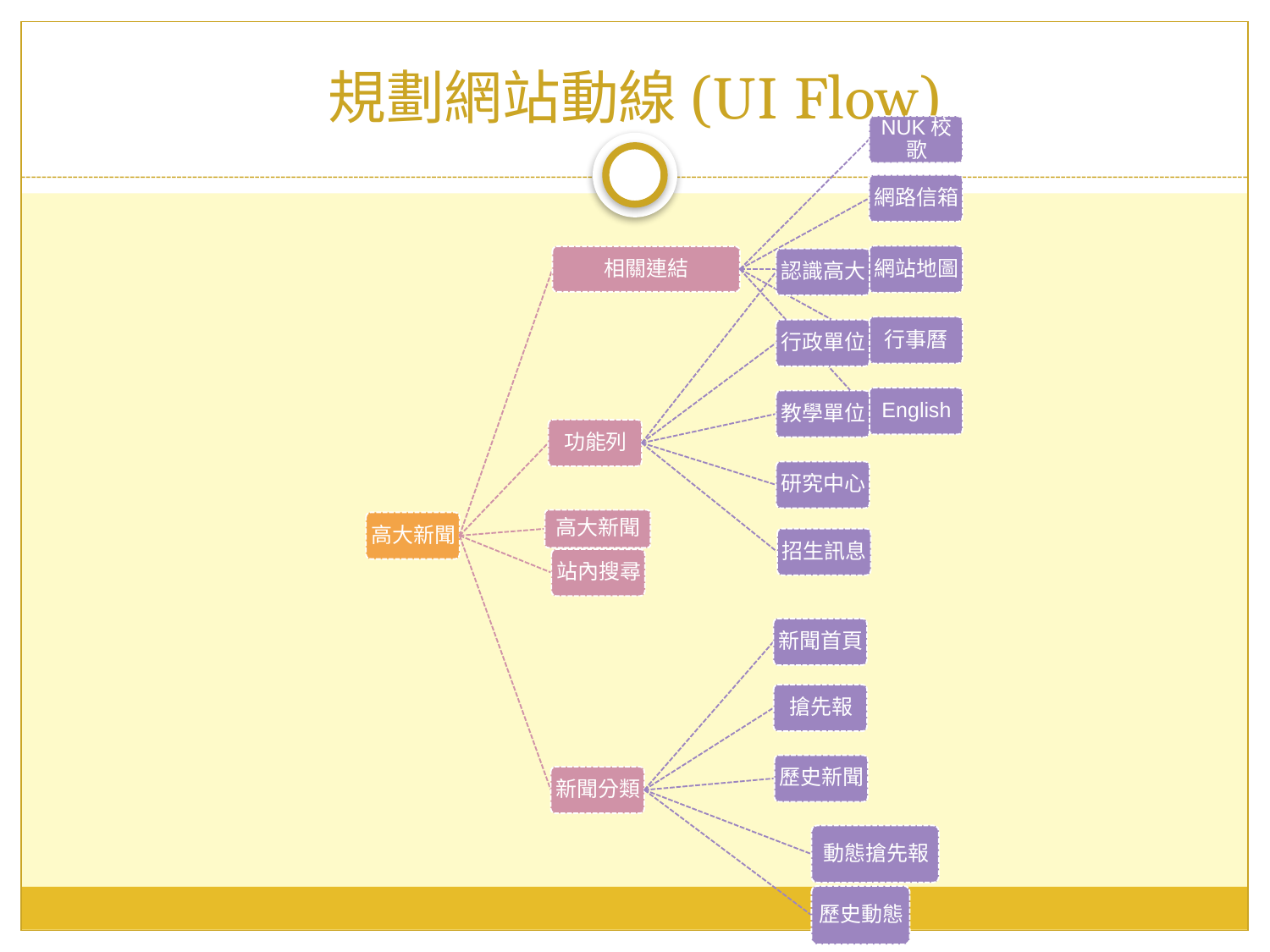

# 規劃網站動線(UI Flow)
高大新聞

相關連結

NUK校歌

網路信箱

網站地圖

行事曆

English

站內搜尋

功能列

認識高大

行政單位

教學單位

研究中心

招生訊息

高大新聞

新聞分類

新聞首頁

搶先報

歷史新聞

動態搶先報

歷史動態